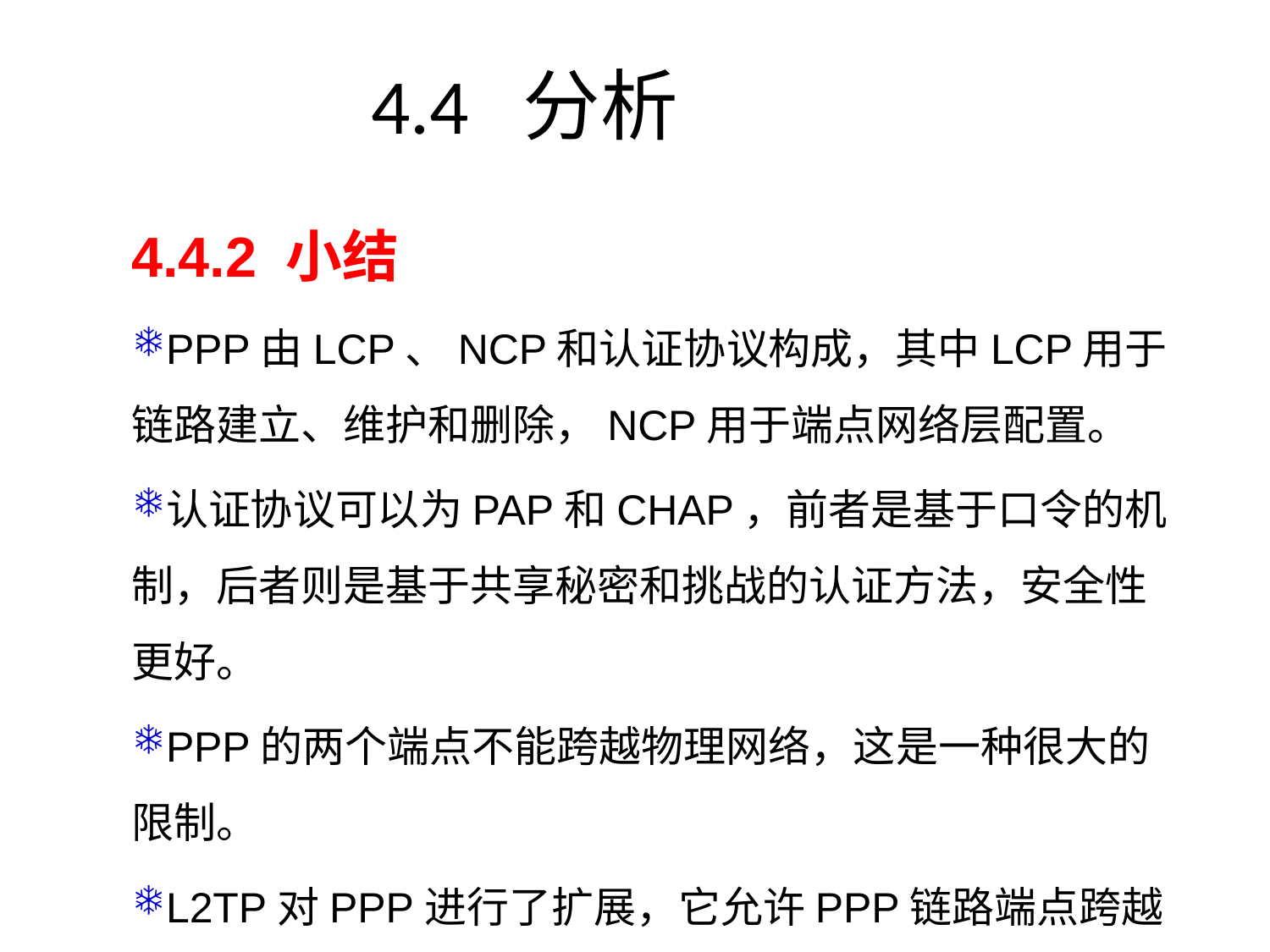

# 4.4  分析
4.4.2 小结
PPP由LCP、NCP和认证协议构成，其中LCP用于链路建立、维护和删除，NCP用于端点网络层配置。
认证协议可以为PAP和CHAP，前者是基于口令的机制，后者则是基于共享秘密和挑战的认证方法，安全性更好。
PPP的两个端点不能跨越物理网络，这是一种很大的限制。
L2TP对PPP进行了扩展，它允许PPP链路端点跨越多个网络。